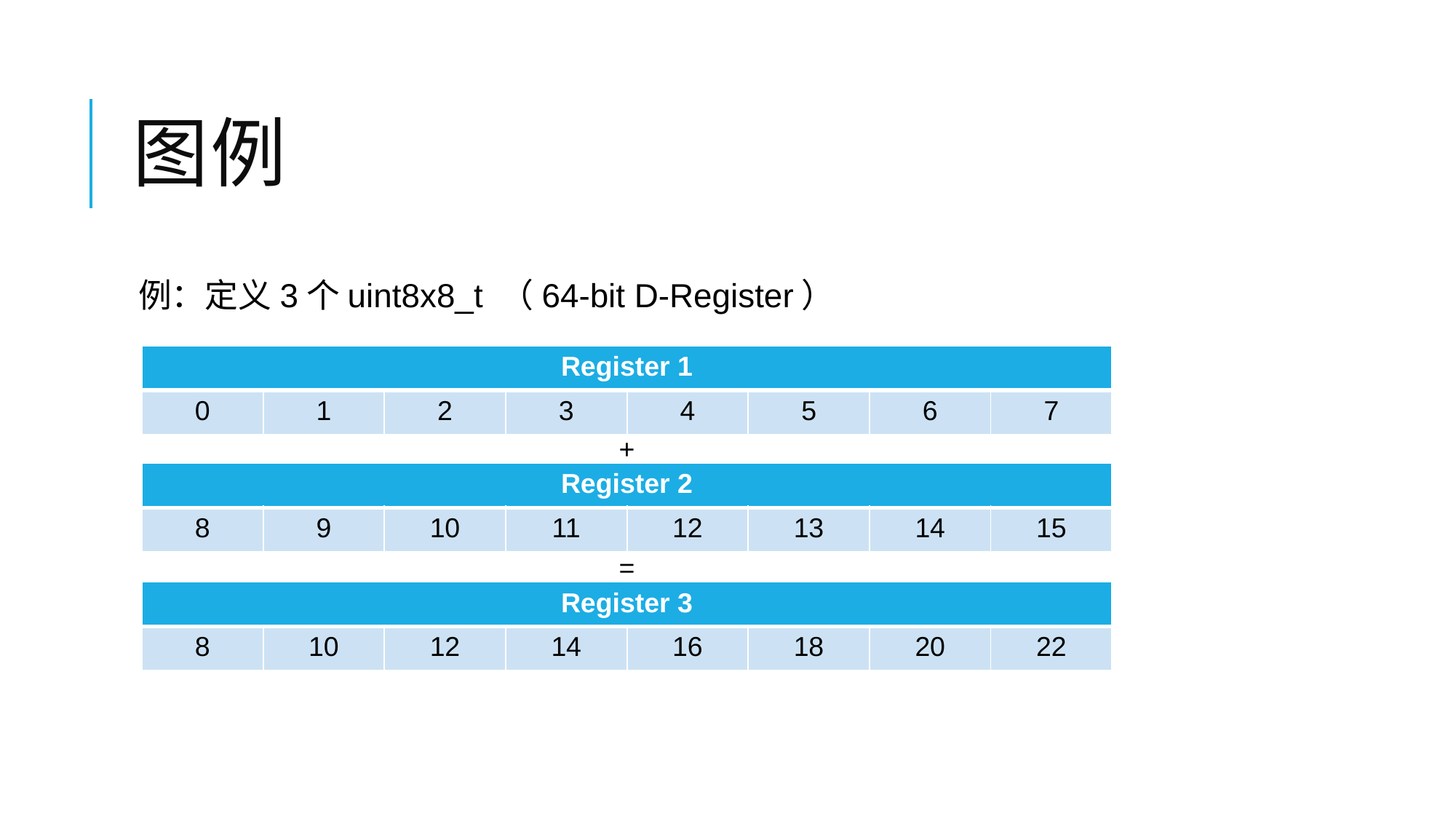

# 图例
例：定义3个uint8x8_t （64-bit D-Register）
| Register 1 |  |  |  |  |  |  |  |
| --- | --- | --- | --- | --- | --- | --- | --- |
| 8-bit | 8-bit | 8-bit | 8-bit | 8-bit | 8-bit | 8-bit | 8-bit |
| Register 1 |  |  |  |  |  |  |  |
| --- | --- | --- | --- | --- | --- | --- | --- |
| 0 | 1 | 2 | 3 | 4 | 5 | 6 | 7 |
| Register 1 |  |  |  |  |  |  |  |
| --- | --- | --- | --- | --- | --- | --- | --- |
| 0 | 1 | 2 | 3 | 4 | 5 | 6 | 7 |
+
| Register 2 |  |  |  |  |  |  |  |
| --- | --- | --- | --- | --- | --- | --- | --- |
| 8-bit | 8-bit | 8-bit | 8-bit | 8-bit | 8-bit | 8-bit | 8-bit |
| Register 2 |  |  |  |  |  |  |  |
| --- | --- | --- | --- | --- | --- | --- | --- |
| 8 | 9 | 10 | 11 | 12 | 13 | 14 | 15 |
| Register 2 |  |  |  |  |  |  |  |
| --- | --- | --- | --- | --- | --- | --- | --- |
| 8 | 9 | 10 | 11 | 12 | 13 | 14 | 15 |
=
| Register 3 |  |  |  |  |  |  |  |
| --- | --- | --- | --- | --- | --- | --- | --- |
| 8-bit | 8-bit | 8-bit | 8-bit | 8-bit | 8-bit | 8-bit | 8-bit |
| Register 3 |  |  |  |  |  |  |  |
| --- | --- | --- | --- | --- | --- | --- | --- |
|  |  |  |  |  |  |  |  |
| Register 3 |  |  |  |  |  |  |  |
| --- | --- | --- | --- | --- | --- | --- | --- |
| 8 | 10 | 12 | 14 | 16 | 18 | 20 | 22 |